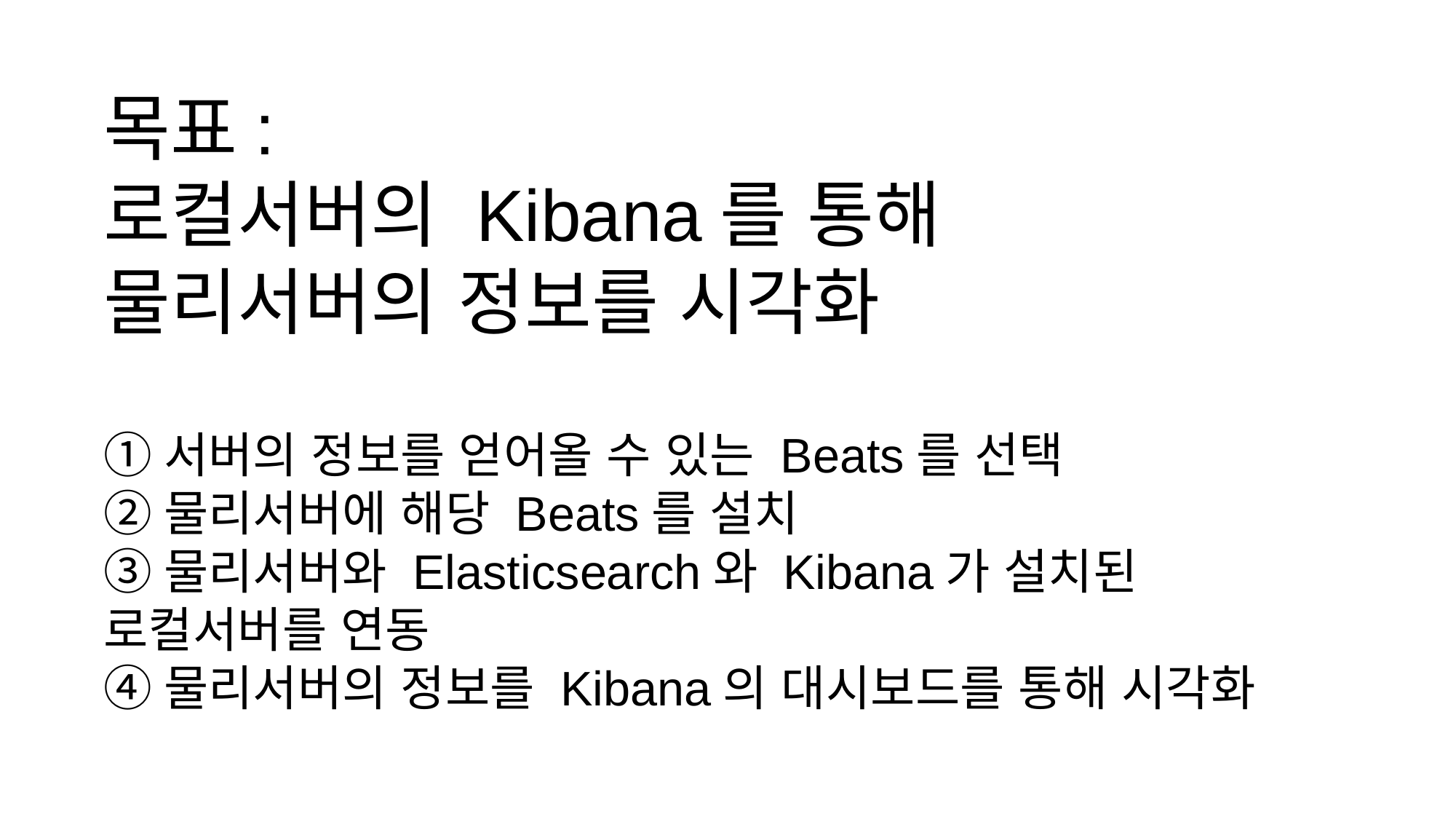

목표:
로컬서버의 Kibana를 통해 물리서버의 정보를 시각화
①서버의 정보를 얻어올 수 있는 Beats를 선택
②물리서버에 해당 Beats를 설치
③물리서버와 Elasticsearch와 Kibana가 설치된 로컬서버를 연동
④물리서버의 정보를 Kibana의 대시보드를 통해 시각화